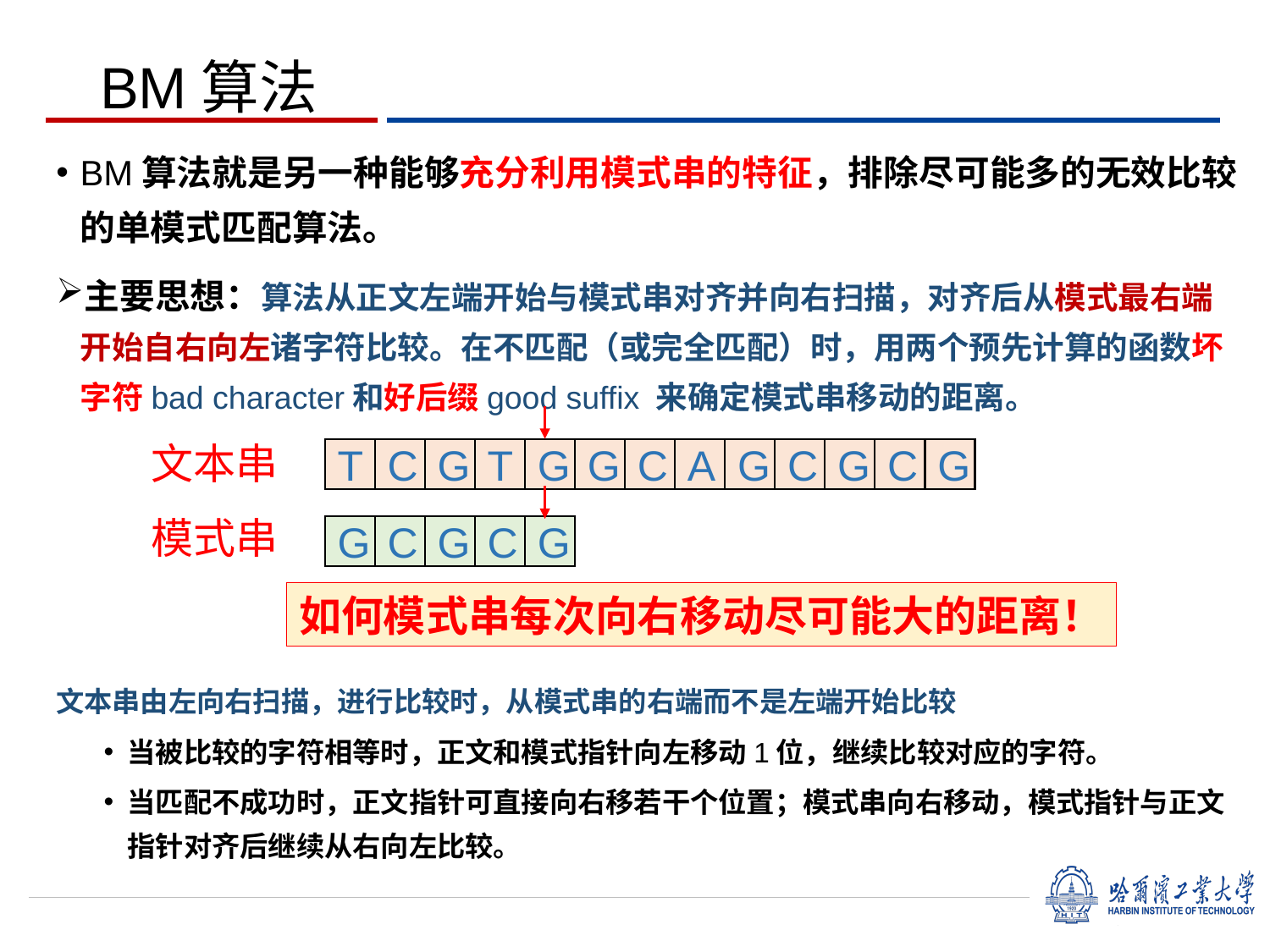

# BM算法
BM算法就是另一种能够充分利用模式串的特征，排除尽可能多的无效比较的单模式匹配算法。
主要思想：算法从正文左端开始与模式串对齐并向右扫描，对齐后从模式最右端开始自右向左诸字符比较。在不匹配（或完全匹配）时，用两个预先计算的函数坏字符bad character和好后缀good suffix 来确定模式串移动的距离。

文本串由左向右扫描，进行比较时，从模式串的右端而不是左端开始比较
当被比较的字符相等时，正文和模式指针向左移动1位，继续比较对应的字符。
当匹配不成功时，正文指针可直接向右移若干个位置；模式串向右移动，模式指针与正文指针对齐后继续从右向左比较。

文本串
T
C
G
T
G
G
C
A
G
C
G
C
G
模式串
G
C
G
C
G
如何模式串每次向右移动尽可能大的距离！
2